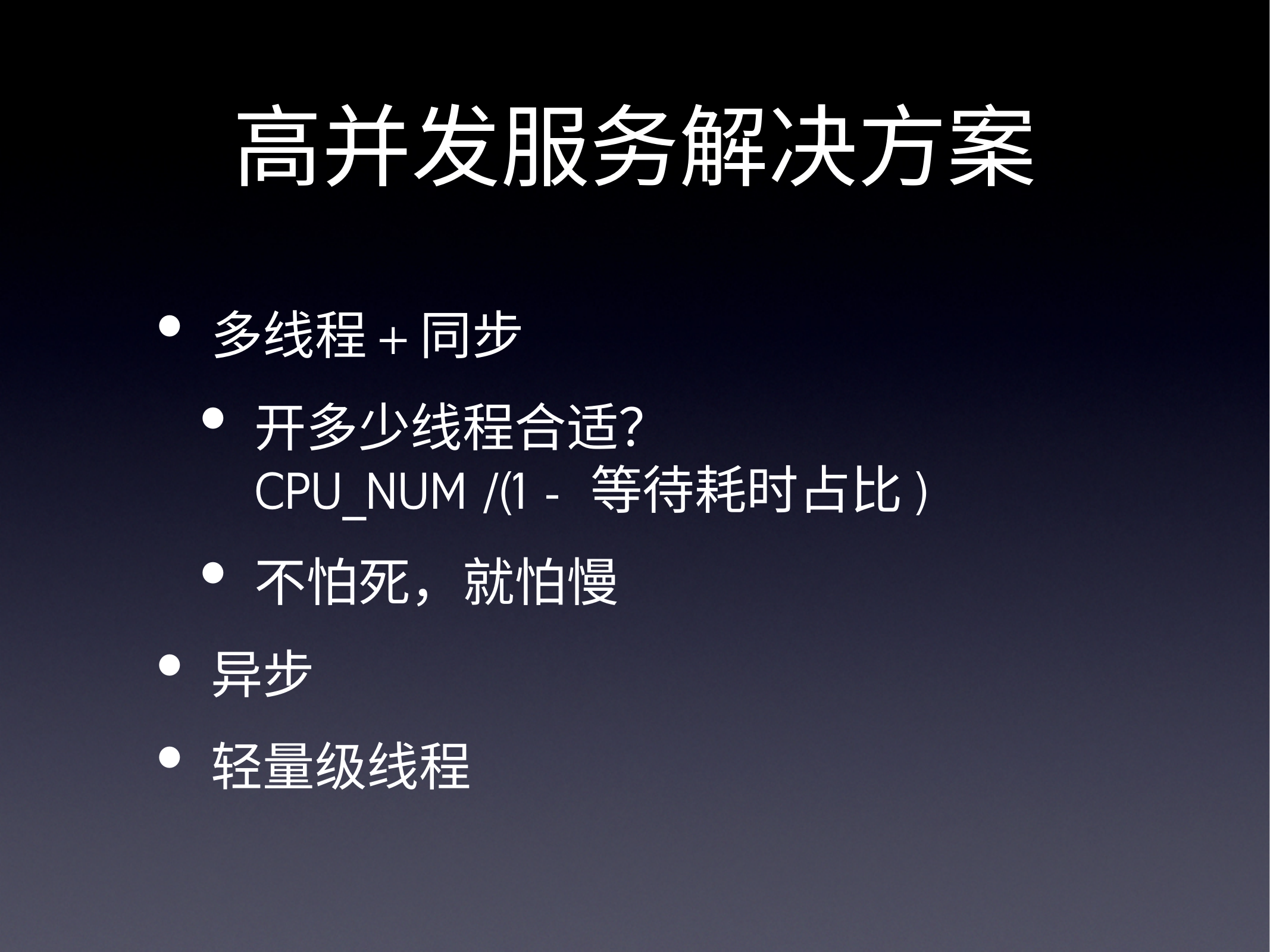

# 高并发服务解决方案
多线程+同步
开多少线程合适？
CPU_NUM /(1 - 等待耗时占比)
不怕死，就怕慢
异步
轻量级线程